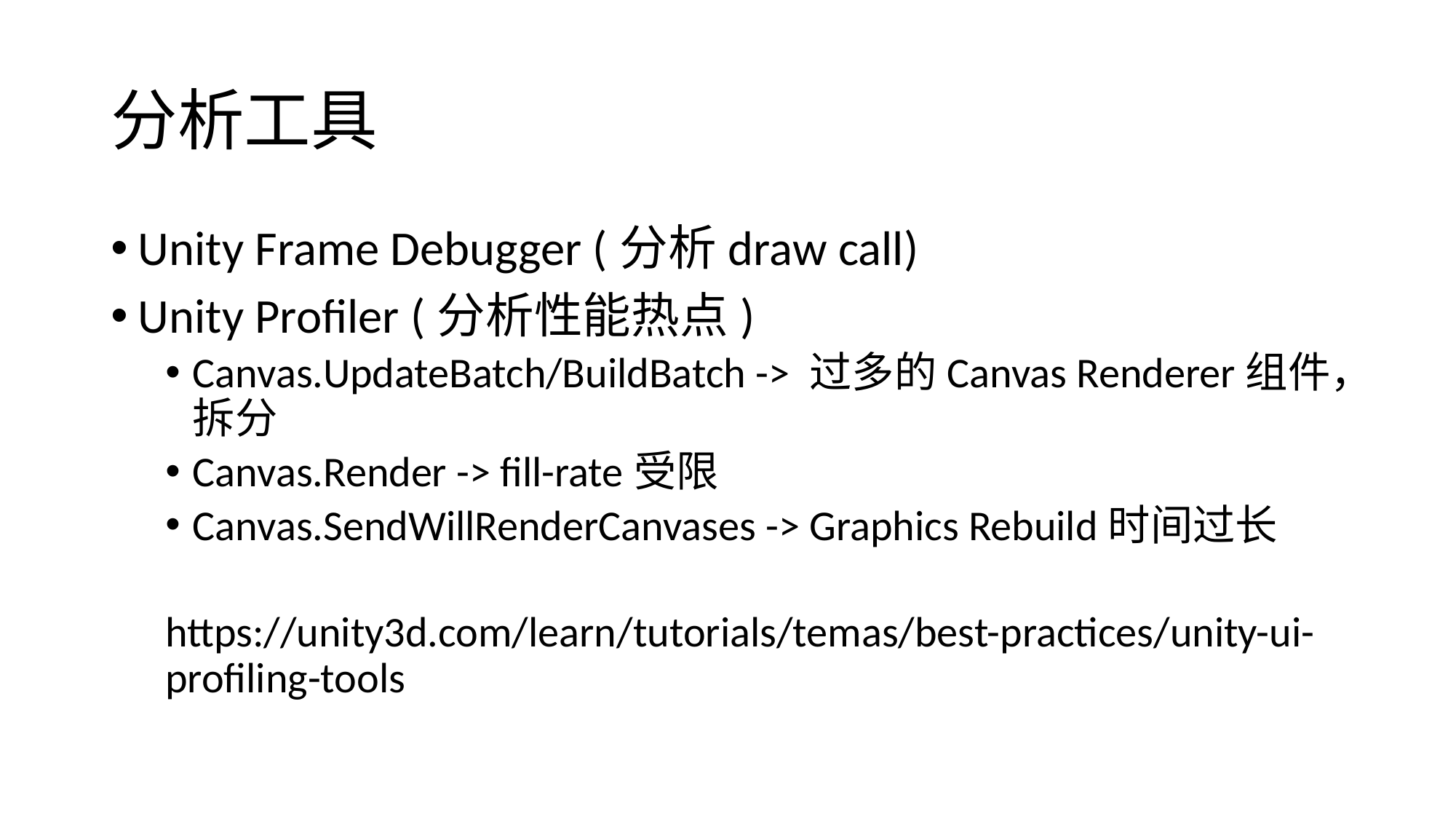

# 分析工具
Unity Frame Debugger (分析draw call)
Unity Profiler (分析性能热点)
Canvas.UpdateBatch/BuildBatch -> 过多的Canvas Renderer组件，拆分
Canvas.Render -> fill-rate受限
Canvas.SendWillRenderCanvases -> Graphics Rebuild时间过长

https://unity3d.com/learn/tutorials/temas/best-practices/unity-ui-profiling-tools